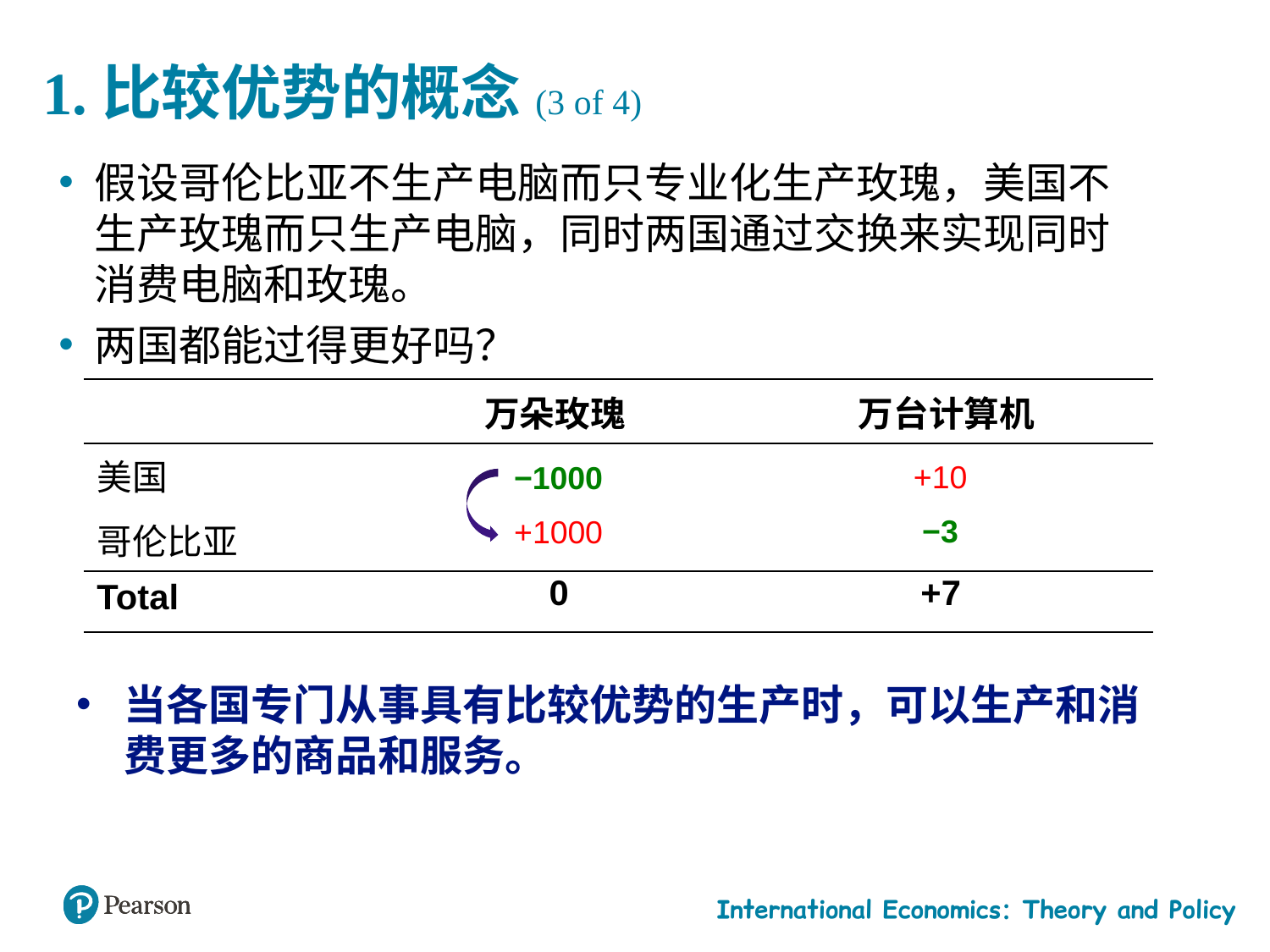

# 1.比较优势的概念(3 of 4)
假设哥伦比亚不生产电脑而只专业化生产玫瑰，美国不生产玫瑰而只生产电脑，同时两国通过交换来实现同时消费电脑和玫瑰。
两国都能过得更好吗？
| blank | 万朵玫瑰 | 万台计算机 |
| --- | --- | --- |
| 美国 |  |  |
| 哥伦比亚 |  |  |
| Total |  |  |
+10
−1000

−3
+1000
| 0 | +7 |
| --- | --- |
当各国专门从事具有比较优势的生产时，可以生产和消费更多的商品和服务。